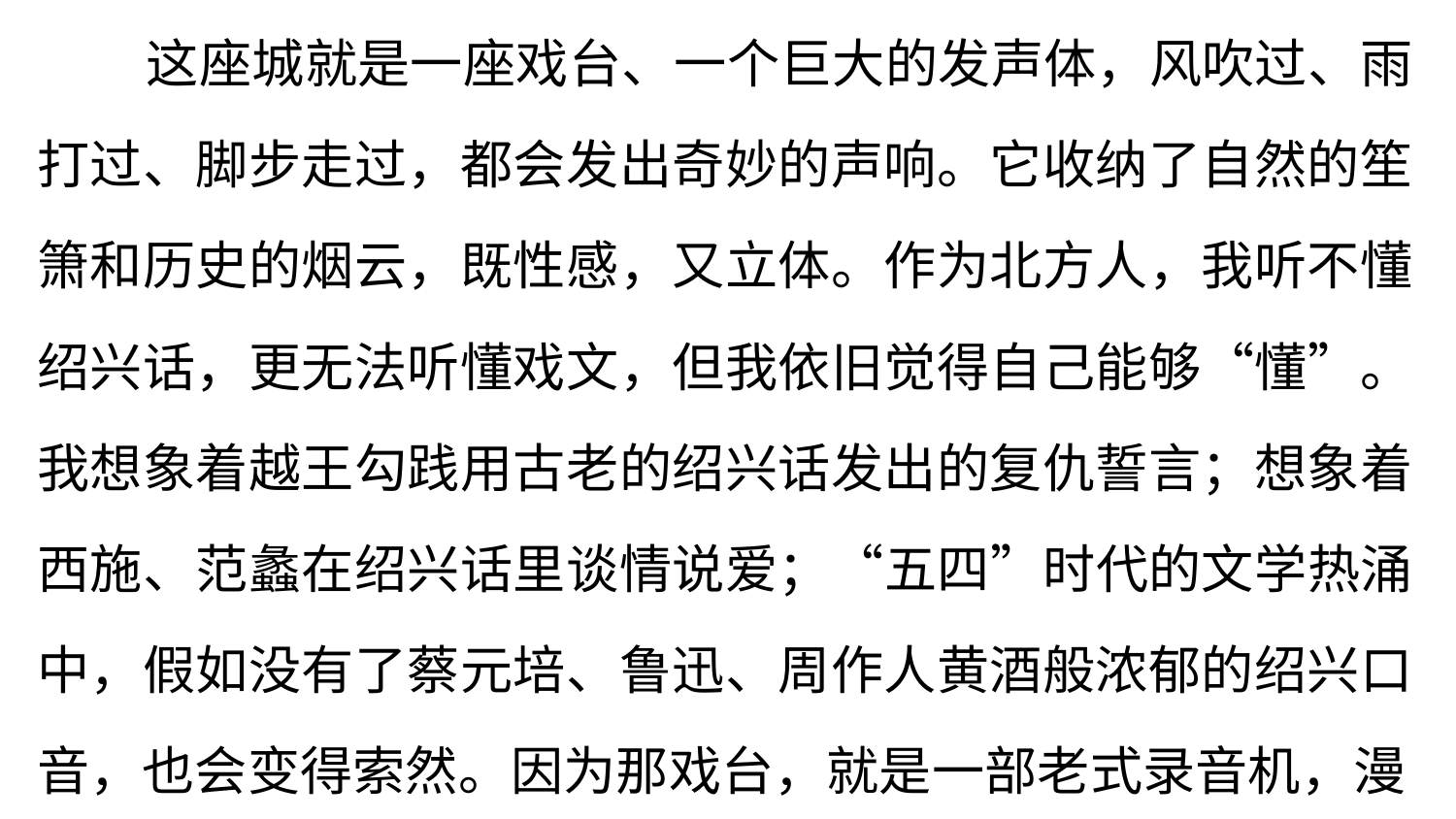

这座城就是一座戏台、一个巨大的发声体，风吹过、雨打过、脚步走过，都会发出奇妙的声响。它收纳了自然的笙箫和历史的烟云，既性感，又立体。作为北方人，我听不懂绍兴话，更无法听懂戏文，但我依旧觉得自己能够“懂”。我想象着越王勾践用古老的绍兴话发出的复仇誓言；想象着西施、范蠡在绍兴话里谈情说爱；“五四”时代的文学热涌中，假如没有了蔡元培、鲁迅、周作人黄酒般浓郁的绍兴口音，也会变得索然。因为那戏台，就是一部老式录音机，漫